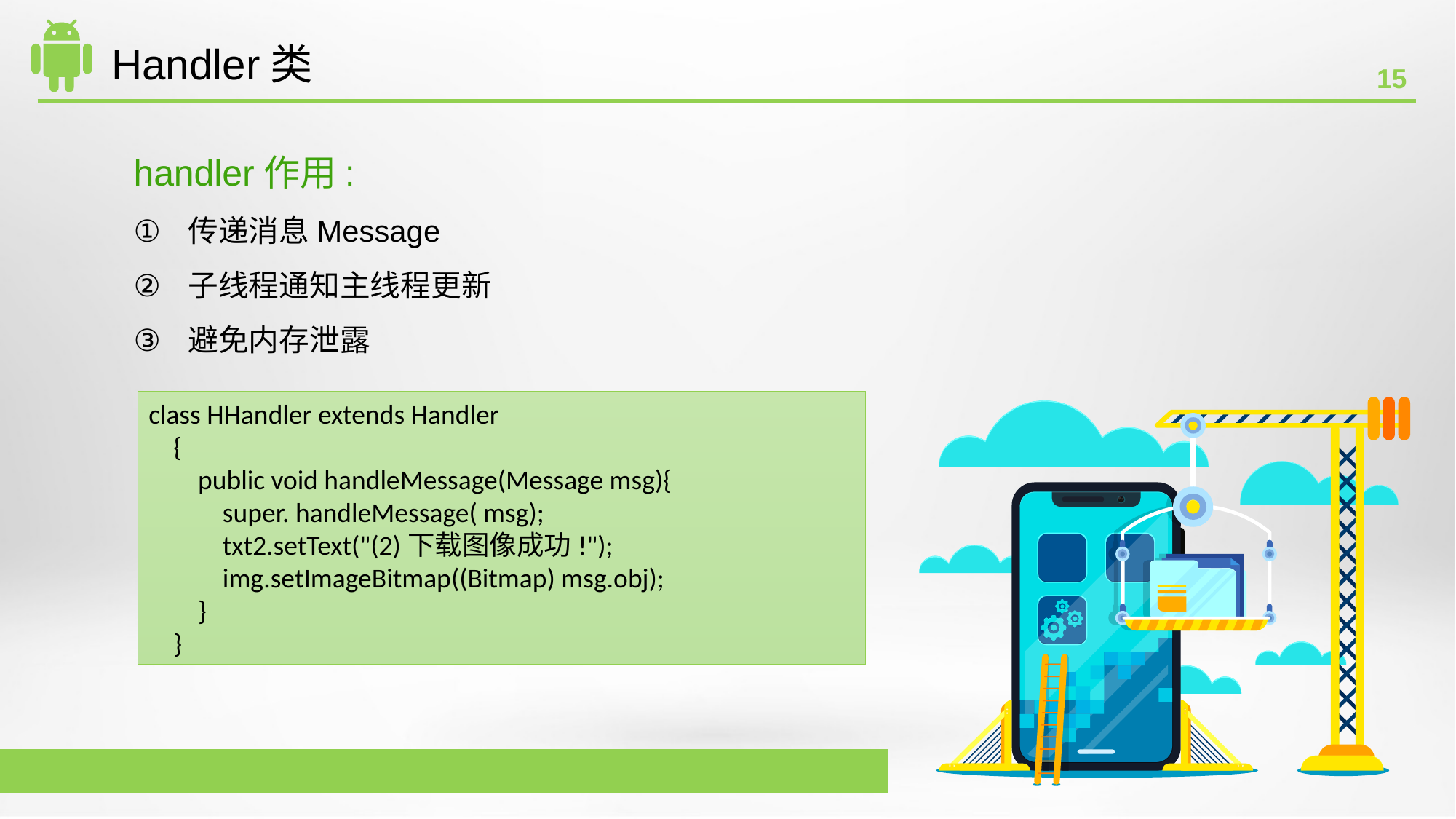

# Handler类
handler作用:
传递消息Message
子线程通知主线程更新
避免内存泄露
class HHandler extends Handler
    {
        public void handleMessage(Message msg){
            super. handleMessage( msg);
            txt2.setText("(2)下载图像成功!");
            img.setImageBitmap((Bitmap) msg.obj);
        }
    }